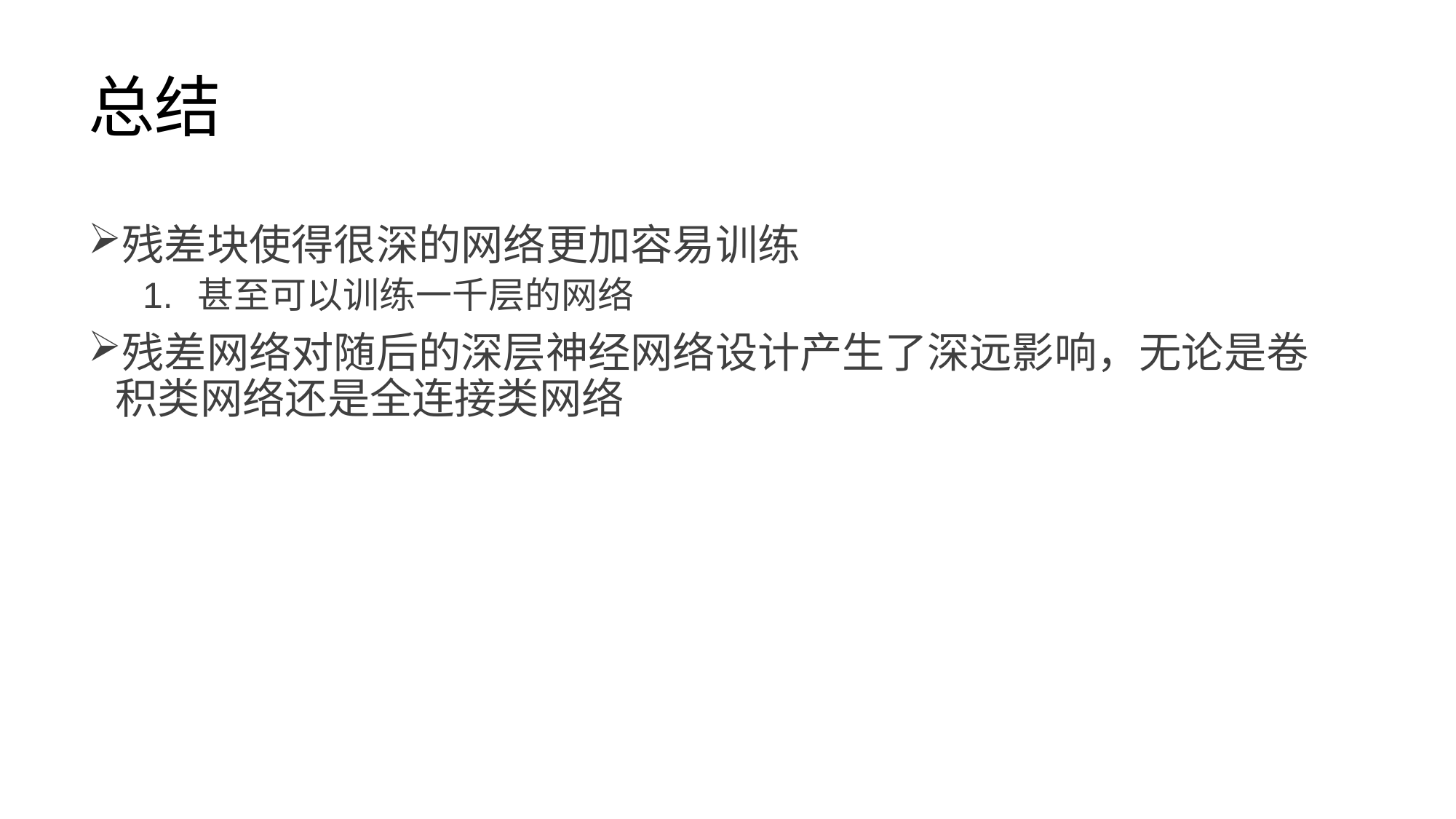

# 总结
残差块使得很深的网络更加容易训练
甚至可以训练一千层的网络
残差网络对随后的深层神经网络设计产生了深远影响，无论是卷积类网络还是全连接类网络